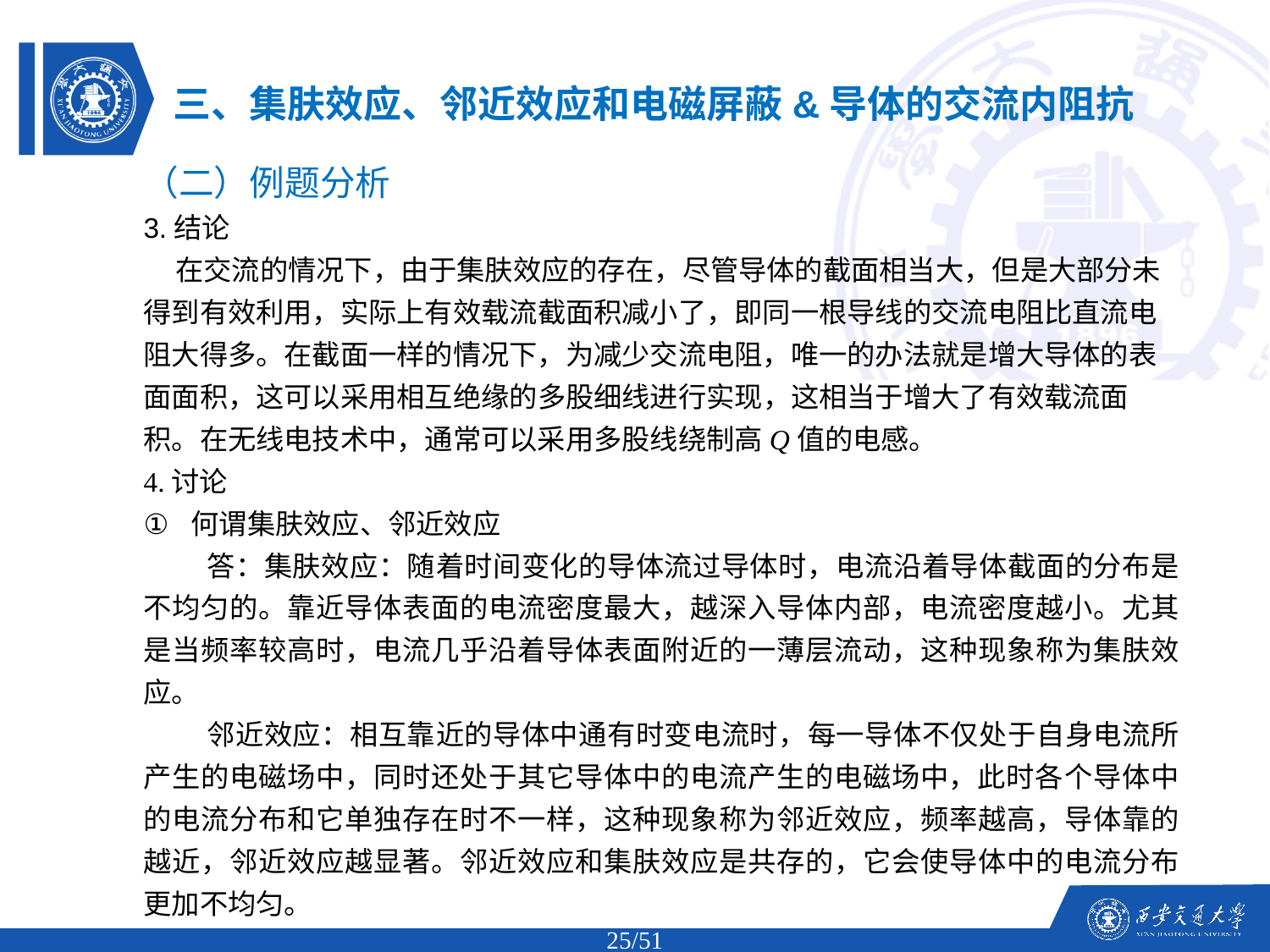

三、集肤效应、邻近效应和电磁屏蔽&导体的交流内阻抗
（二）例题分析
3.结论
    在交流的情况下，由于集肤效应的存在，尽管导体的截面相当大，但是大部分未得到有效利用，实际上有效载流截面积减小了，即同一根导线的交流电阻比直流电阻大得多。在截面一样的情况下，为减少交流电阻，唯一的办法就是增大导体的表面面积，这可以采用相互绝缘的多股细线进行实现，这相当于增大了有效载流面积。在无线电技术中，通常可以采用多股线绕制高Q值的电感。
4.讨论
何谓集肤效应、邻近效应
答：集肤效应：随着时间变化的导体流过导体时，电流沿着导体截面的分布是不均匀的。靠近导体表面的电流密度最大，越深入导体内部，电流密度越小。尤其是当频率较高时，电流几乎沿着导体表面附近的一薄层流动，这种现象称为集肤效应。
邻近效应：相互靠近的导体中通有时变电流时，每一导体不仅处于自身电流所产生的电磁场中，同时还处于其它导体中的电流产生的电磁场中，此时各个导体中的电流分布和它单独存在时不一样，这种现象称为邻近效应，频率越高，导体靠的越近，邻近效应越显著。邻近效应和集肤效应是共存的，它会使导体中的电流分布更加不均匀。